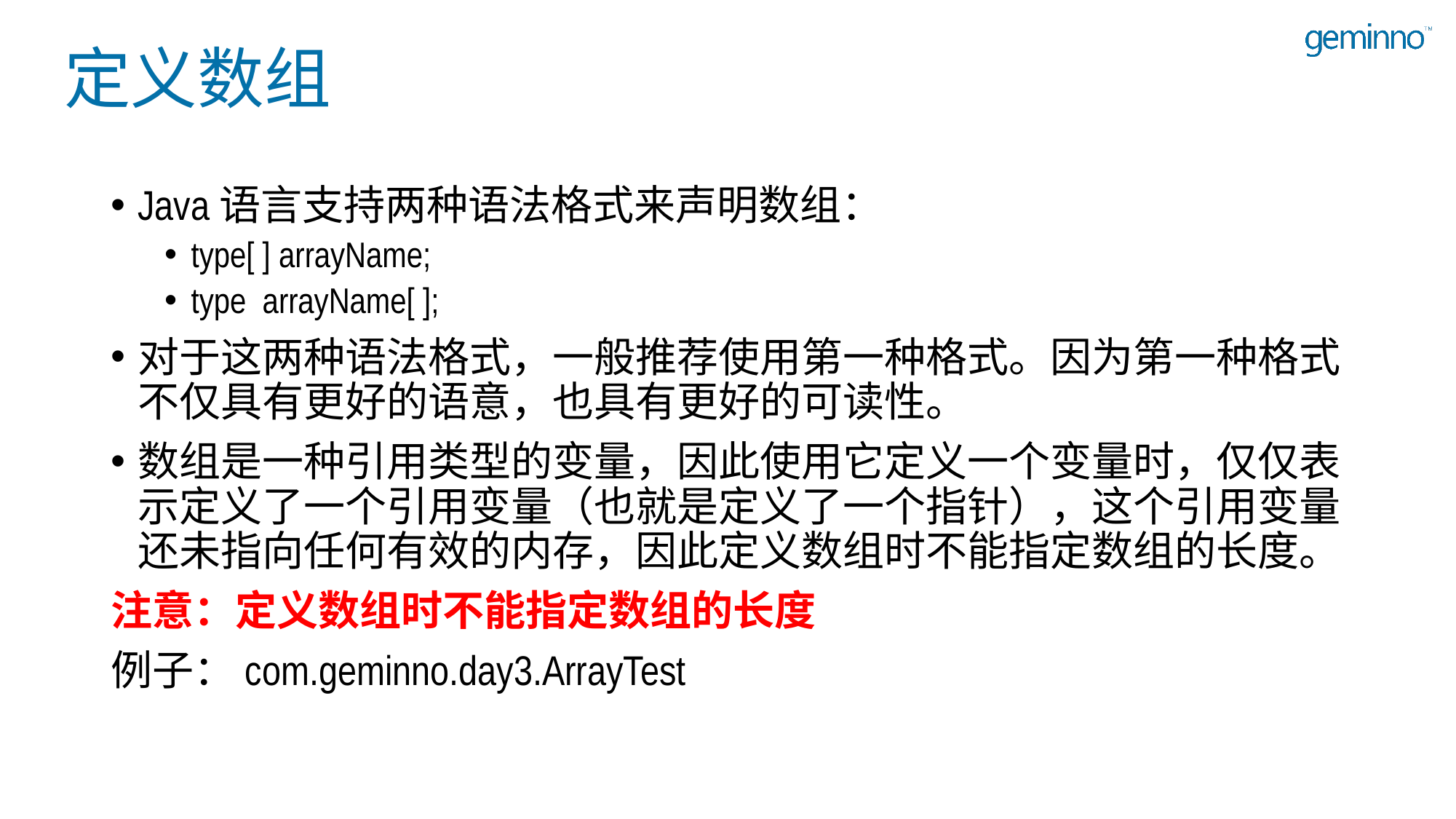

# 定义数组
Java语言支持两种语法格式来声明数组：
type[ ] arrayName;
type  arrayName[ ];
对于这两种语法格式，一般推荐使用第一种格式。因为第一种格式不仅具有更好的语意，也具有更好的可读性。
数组是一种引用类型的变量，因此使用它定义一个变量时，仅仅表示定义了一个引用变量（也就是定义了一个指针），这个引用变量还未指向任何有效的内存，因此定义数组时不能指定数组的长度。
注意：定义数组时不能指定数组的长度
例子：com.geminno.day3.ArrayTest